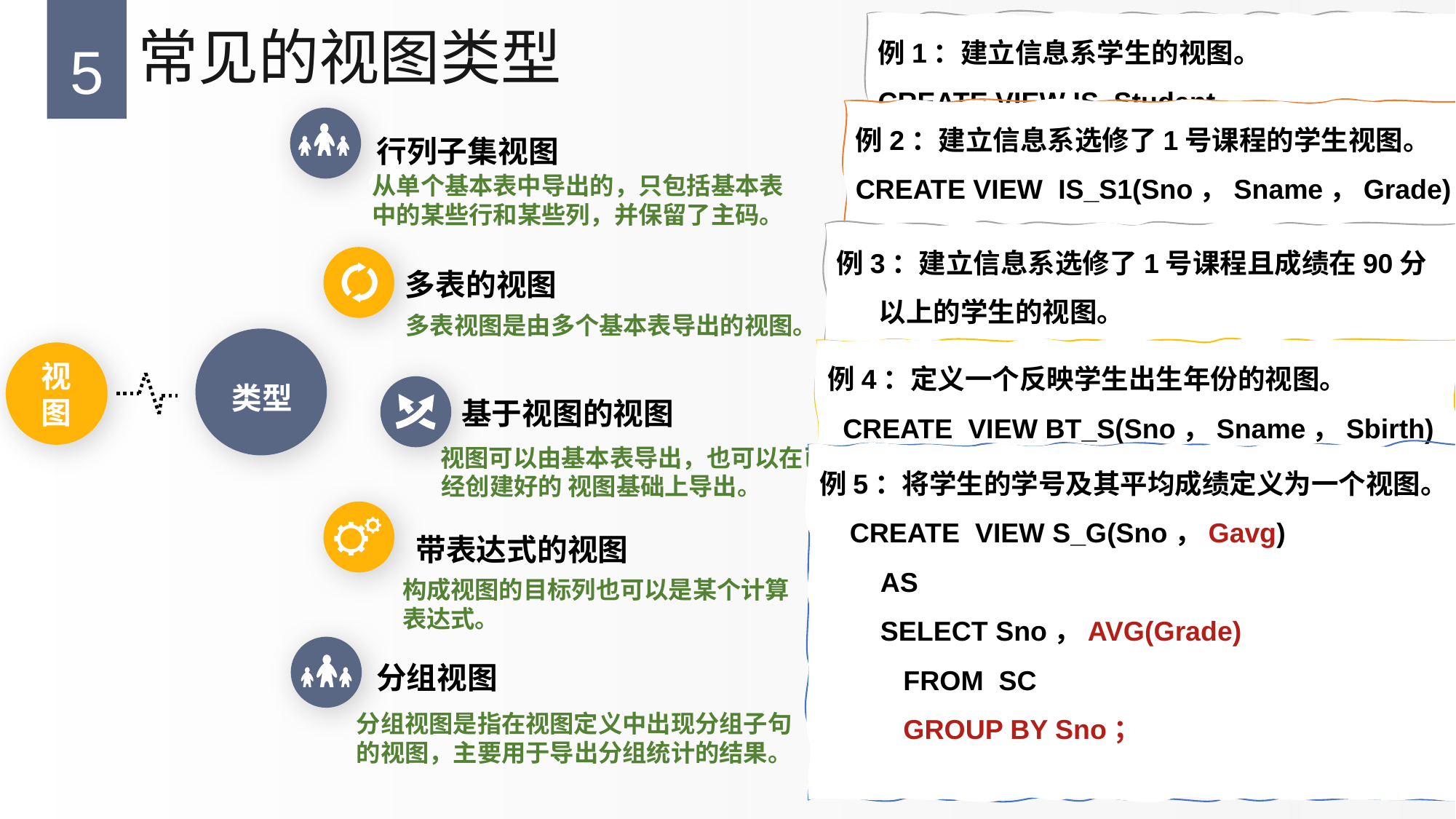

# 常见的视图类型
例1：建立信息系学生的视图。
CREATE VIEW IS_Student
    AS
    SELECT Sno，Sname，Sage
        FROM    Student
        WHERE  Sdept= 'IS'；
例2：建立信息系选修了1号课程的学生视图。
CREATE VIEW  IS_S1(Sno，Sname，Grade)
    AS
    SELECT Student.Sno，Sname，Grade
       FROM  Student，SC
       WHERE  Sdept= 'IS’
             AND Student.Sno=SC.Sno
             AND SC.Cno= '1'；

行列子集视图

多表的视图

基于视图的视图

带表达式的视图

分组视图

从单个基本表中导出的，只包括基本表中的某些行和某些列，并保留了主码。
例3：建立信息系选修了1号课程且成绩在90分以上的学生的视图。
CREATE VIEW IS_S2
     AS
     SELECT   Sno，Sname，Grade
         FROM  IS_S1
         WHERE  Grade>=90；
多表视图是由多个基本表导出的视图。

类型
例4：定义一个反映学生出生年份的视图。
  CREATE  VIEW BT_S(Sno，Sname，Sbirth)
      AS
      SELECT Sno，Sname，2000-Sage
          FROM  Student
-Sbirth是临时设置的派生属性列，也称为虚拟列
-带表达式的视图必须明确定义组成视图的各个属性列名
视图
视图可以由基本表导出，也可以在已经创建好的 视图基础上导出。
例5：将学生的学号及其平均成绩定义为一个视图。
    CREATE  VIEW S_G(Sno，Gavg)
        AS
        SELECT Sno，AVG(Grade)
           FROM  SC
           GROUP BY Sno；

构成视图的目标列也可以是某个计算表达式。
分组视图是指在视图定义中出现分组子句的视图，主要用于导出分组统计的结果。
95